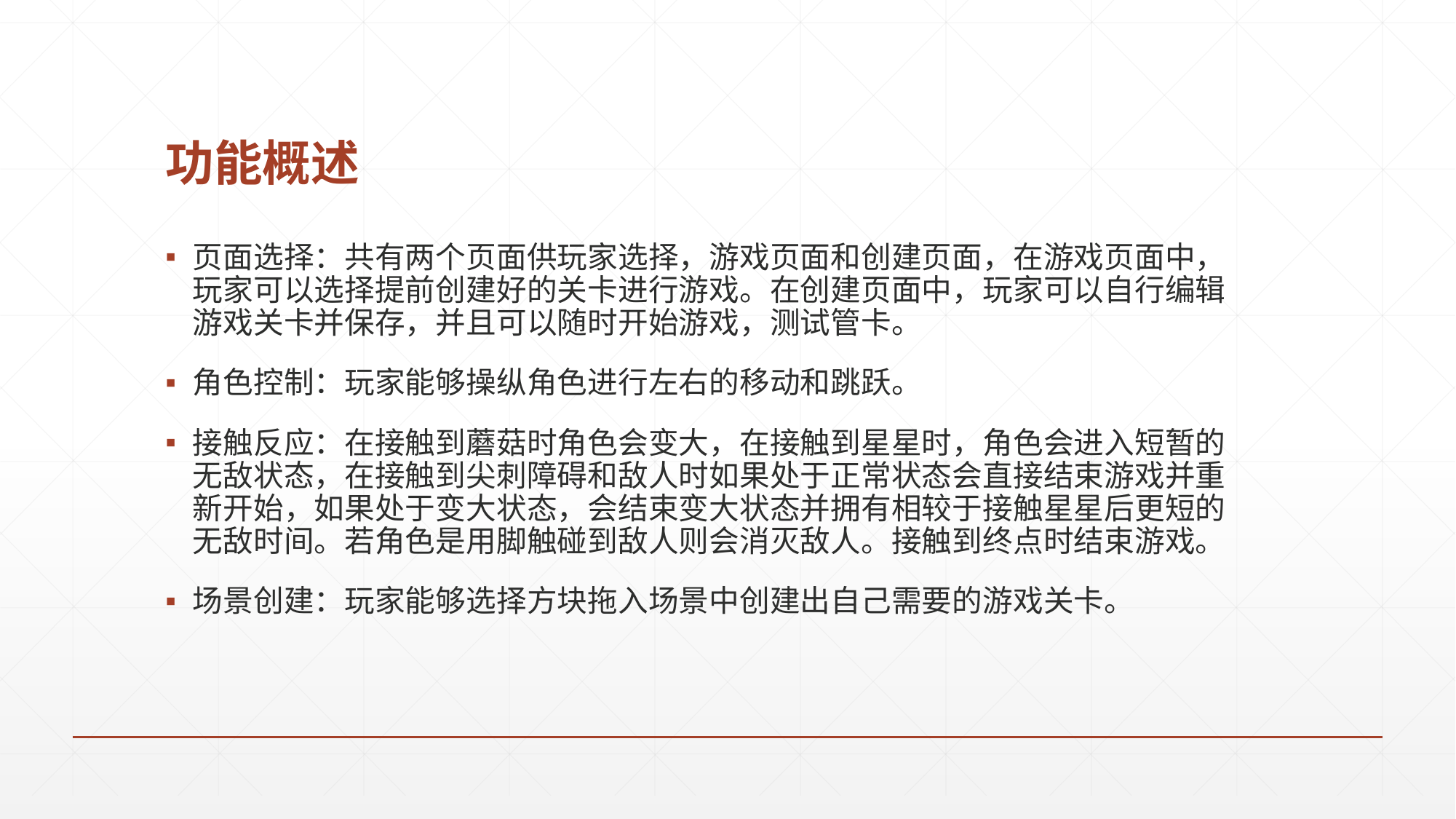

# 功能概述
页面选择：共有两个页面供玩家选择，游戏页面和创建页面，在游戏页面中，玩家可以选择提前创建好的关卡进行游戏。在创建页面中，玩家可以自行编辑游戏关卡并保存，并且可以随时开始游戏，测试管卡。
角色控制：玩家能够操纵角色进行左右的移动和跳跃。
接触反应：在接触到蘑菇时角色会变大，在接触到星星时，角色会进入短暂的无敌状态，在接触到尖刺障碍和敌人时如果处于正常状态会直接结束游戏并重新开始，如果处于变大状态，会结束变大状态并拥有相较于接触星星后更短的无敌时间。若角色是用脚触碰到敌人则会消灭敌人。接触到终点时结束游戏。
场景创建：玩家能够选择方块拖入场景中创建出自己需要的游戏关卡。